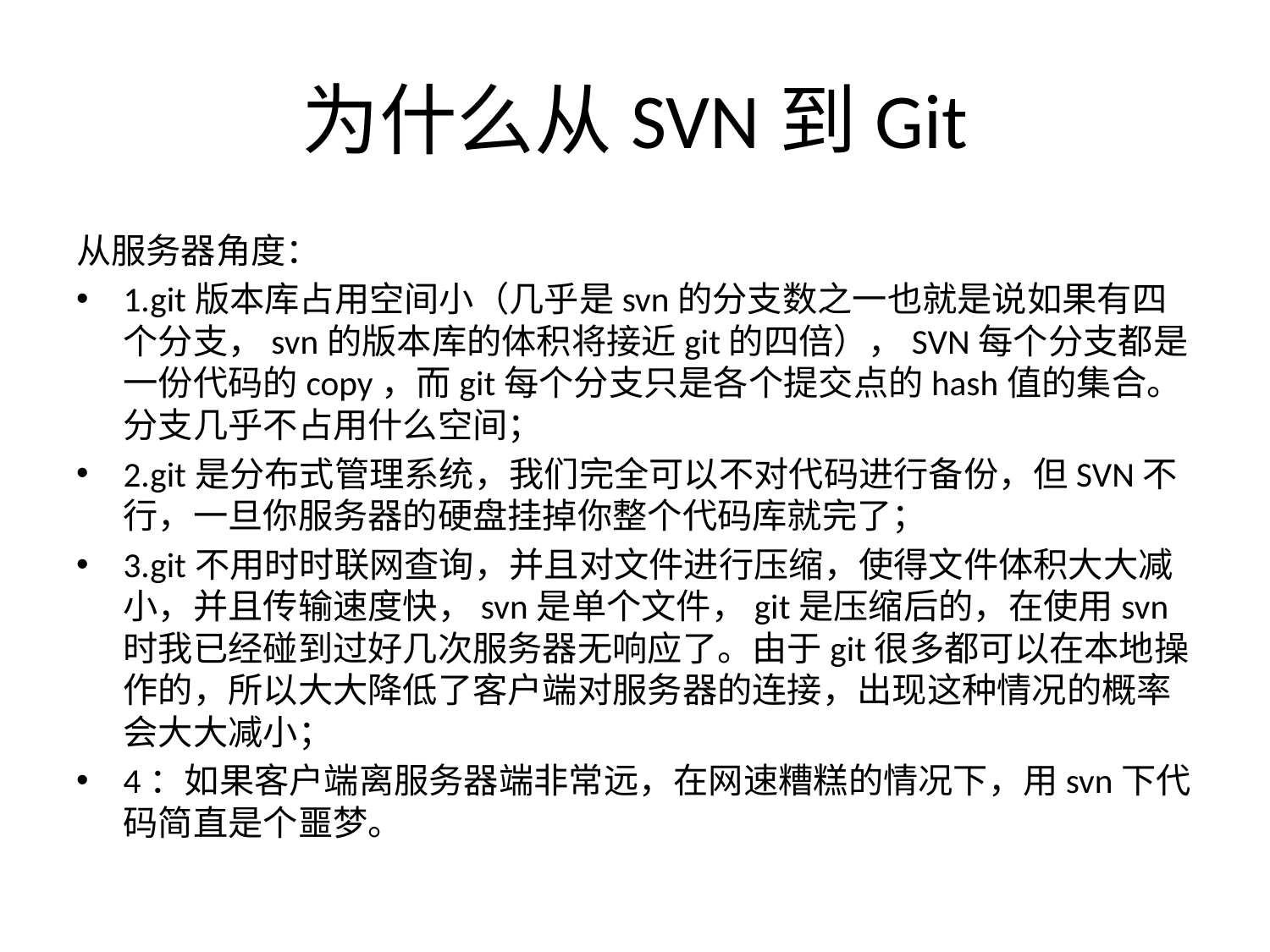

# 为什么从SVN到Git
从服务器角度：
1.git版本库占用空间小（几乎是svn的分支数之一也就是说如果有四个分支，svn的版本库的体积将接近git的四倍），SVN每个分支都是一份代码的copy，而git每个分支只是各个提交点的hash值的集合。分支几乎不占用什么空间；
2.git是分布式管理系统，我们完全可以不对代码进行备份，但SVN不行，一旦你服务器的硬盘挂掉你整个代码库就完了；
3.git不用时时联网查询，并且对文件进行压缩，使得文件体积大大减小，并且传输速度快，svn是单个文件，git是压缩后的，在使用svn时我已经碰到过好几次服务器无响应了。由于git很多都可以在本地操作的，所以大大降低了客户端对服务器的连接，出现这种情况的概率会大大减小；
4：如果客户端离服务器端非常远，在网速糟糕的情况下，用svn下代码简直是个噩梦。